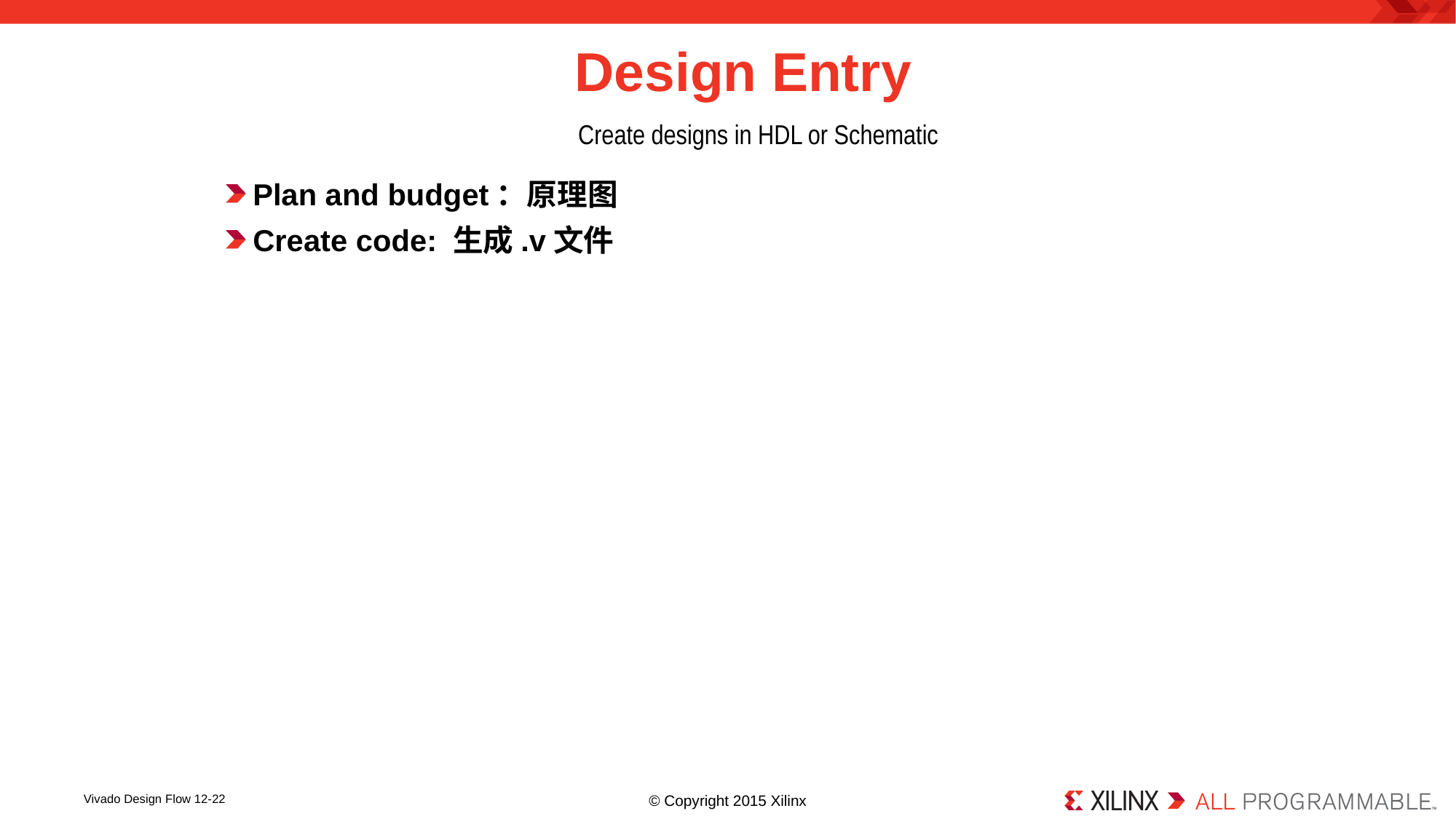

# Design Entry
Create designs in HDL or Schematic
Plan and budget：原理图
Create code: 生成.v文件
© Copyright 2015 Xilinx
Vivado Design Flow 12-22